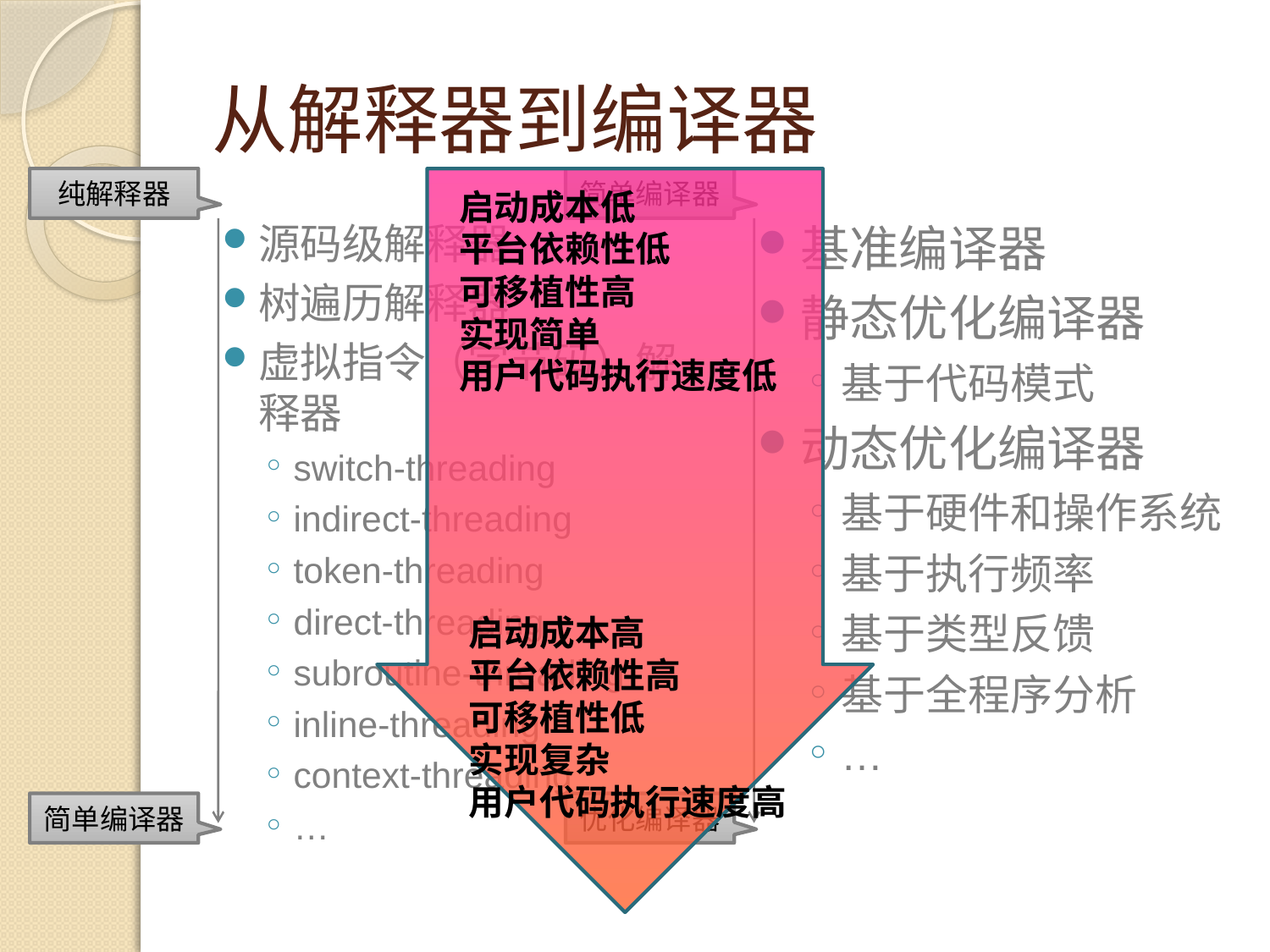

# 从解释器到编译器
纯解释器

简单编译器
启动成本低
平台依赖性低
可移植性高
实现简单
用户代码执行速度低
源码级解释器
树遍历解释器
虚拟指令（字节码）解释器
switch-threading
indirect-threading
token-threading
direct-threading
subroutine-threading
inline-threading
context-threading
…
基准编译器
静态优化编译器
基于代码模式
动态优化编译器
基于硬件和操作系统
基于执行频率
基于类型反馈
基于全程序分析
…
启动成本高
平台依赖性高
可移植性低
实现复杂
用户代码执行速度高
简单编译器
优化编译器